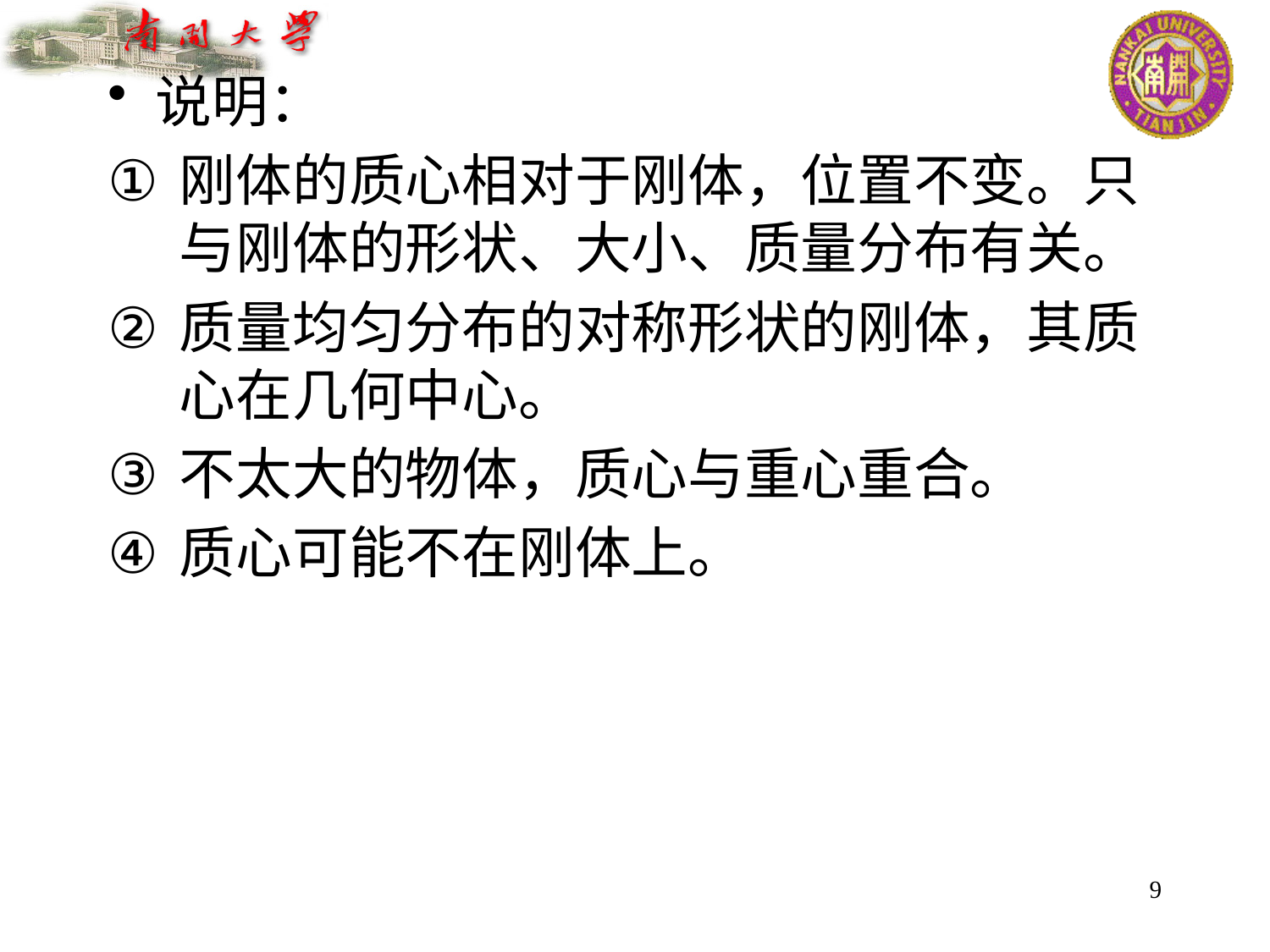

说明：
刚体的质心相对于刚体，位置不变。只与刚体的形状、大小、质量分布有关。
质量均匀分布的对称形状的刚体，其质心在几何中心。
不太大的物体，质心与重心重合。
质心可能不在刚体上。
9